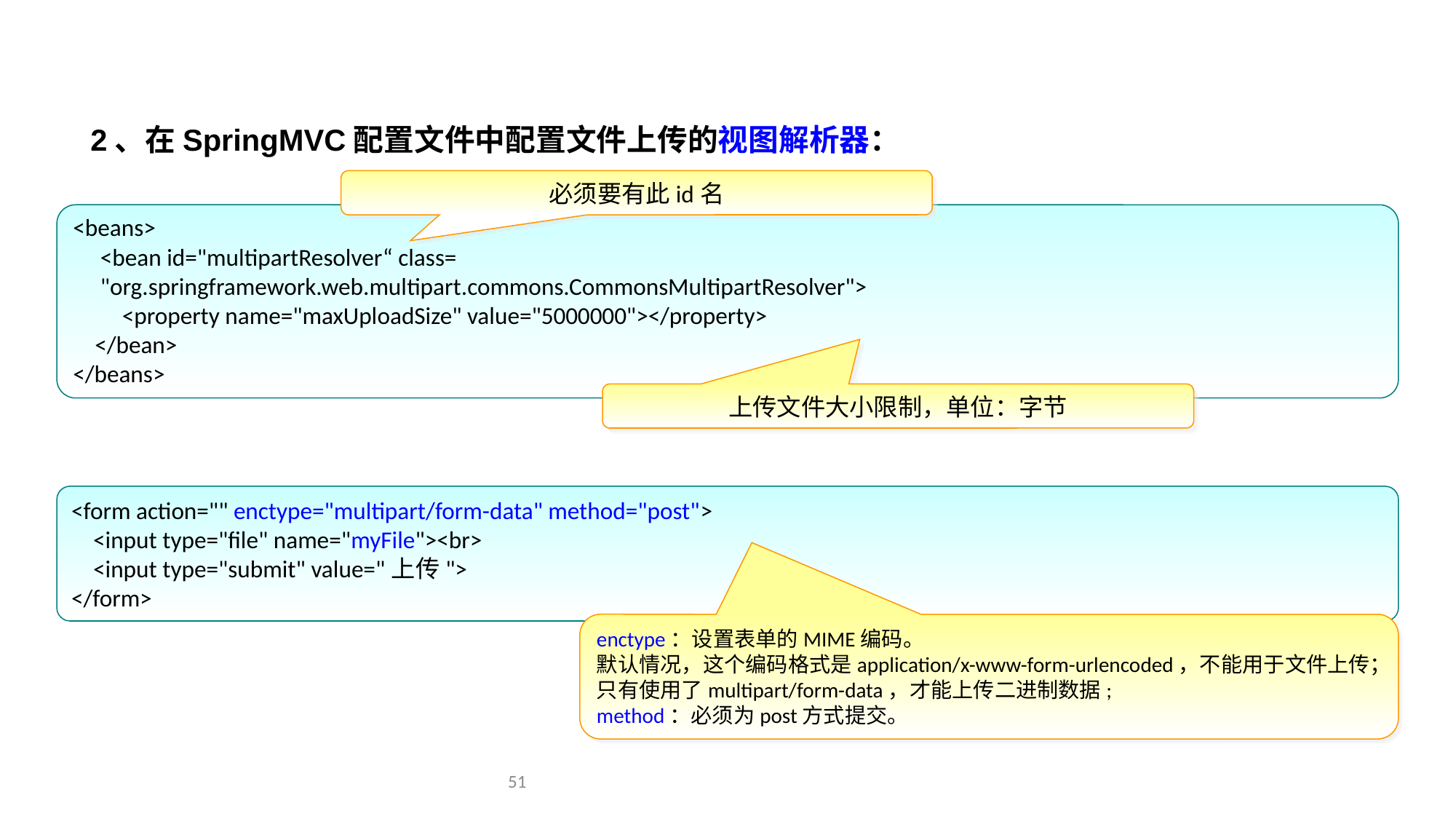

使用MultipartFile上传文件
2、在SpringMVC配置文件中配置文件上传的视图解析器：

3、表单中加入enctype=“multipart/form-data“ 属性

必须要有此id名
<beans>
     <bean id="multipartResolver“ class=
     "org.springframework.web.multipart.commons.CommonsMultipartResolver">
         <property name="maxUploadSize" value="5000000"></property>
    </bean>
</beans>
上传文件大小限制，单位：字节
<form action="" enctype="multipart/form-data" method="post">
    <input type="file" name="myFile"><br>
    <input type="submit" value="上传">
</form>
enctype：设置表单的MIME编码。
默认情况，这个编码格式是application/x-www-form-urlencoded，不能用于文件上传；只有使用了multipart/form-data，才能上传二进制数据;
method：必须为post方式提交。
51